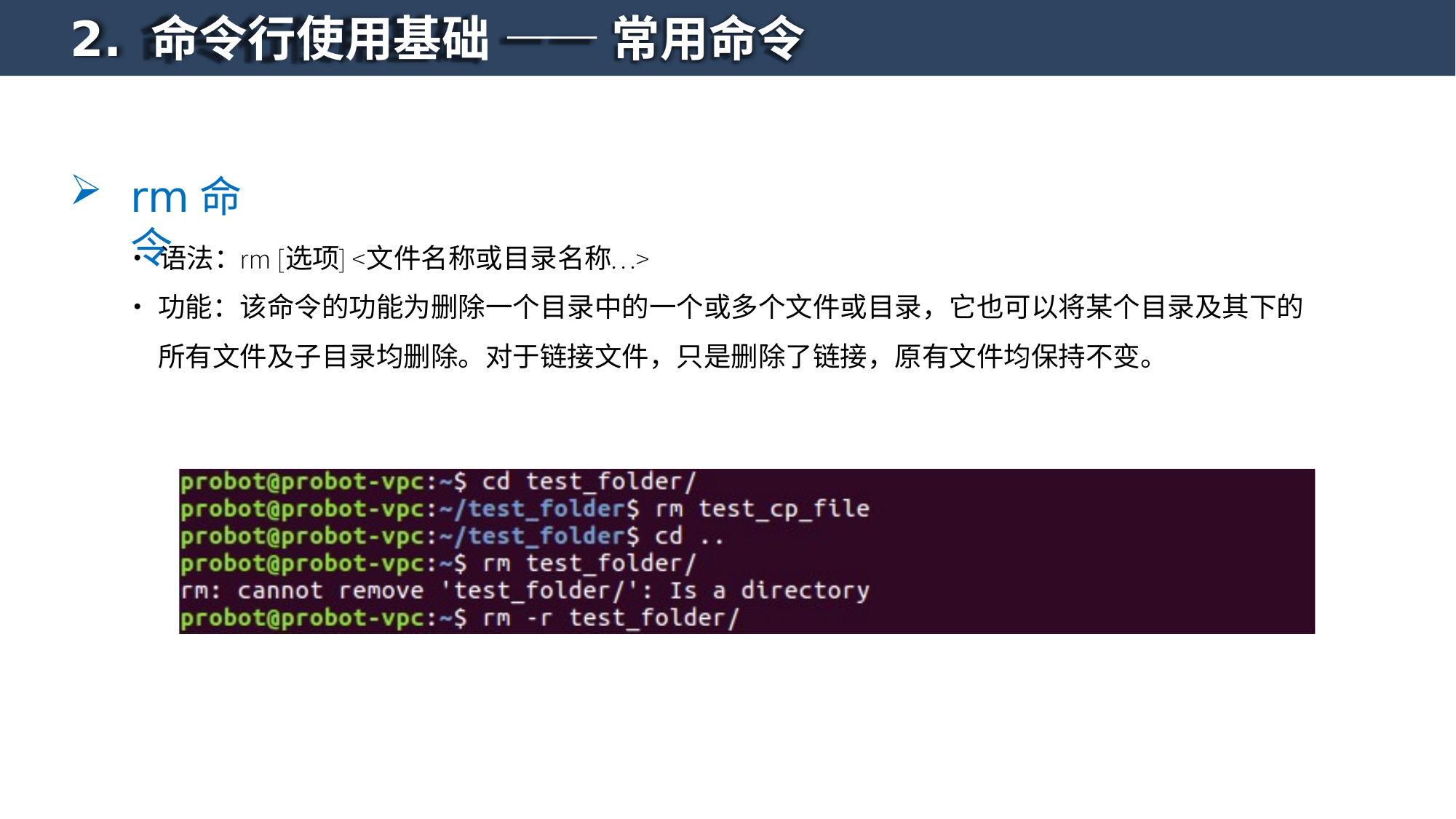

# 2. 命令行使用基础 —— 常用命令
rm命令
•	语法：	选项	文件名称或目录名称
•	功能：该命令的功能为删除一个目录中的一个或多个文件或目录，它也可以将某个目录及其下的 所有文件及子目录均删除。对于链接文件，只是删除了链接，原有文件均保持不变。